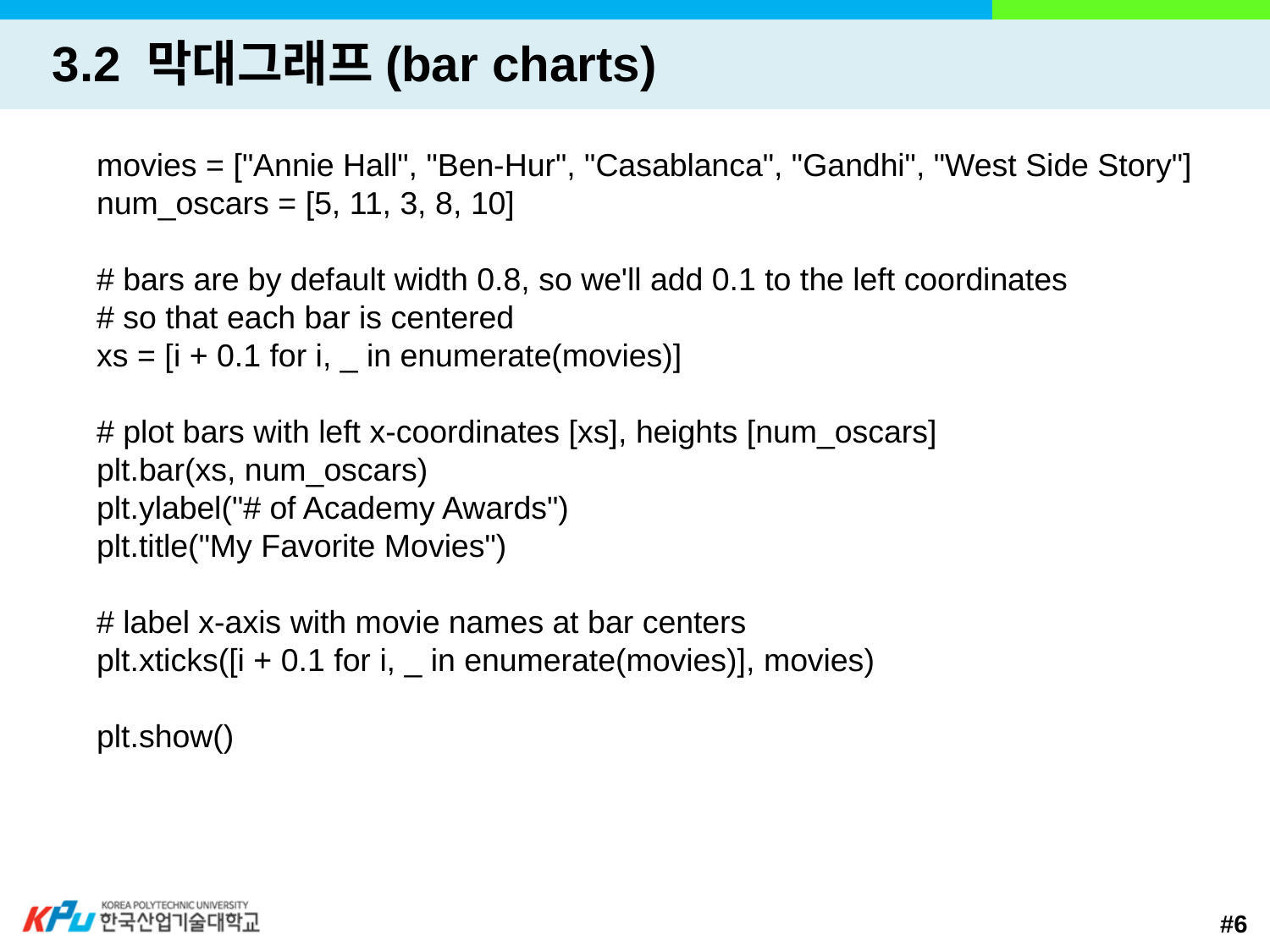

# 3.2 막대그래프(bar charts)
movies = ["Annie Hall", "Ben-Hur", "Casablanca", "Gandhi", "West Side Story"]
num_oscars = [5, 11, 3, 8, 10]
# bars are by default width 0.8, so we'll add 0.1 to the left coordinates
# so that each bar is centered
xs = [i + 0.1 for i, _ in enumerate(movies)]
# plot bars with left x-coordinates [xs], heights [num_oscars]
plt.bar(xs, num_oscars)
plt.ylabel("# of Academy Awards")
plt.title("My Favorite Movies")
# label x-axis with movie names at bar centers
plt.xticks([i + 0.1 for i, _ in enumerate(movies)], movies)
plt.show()